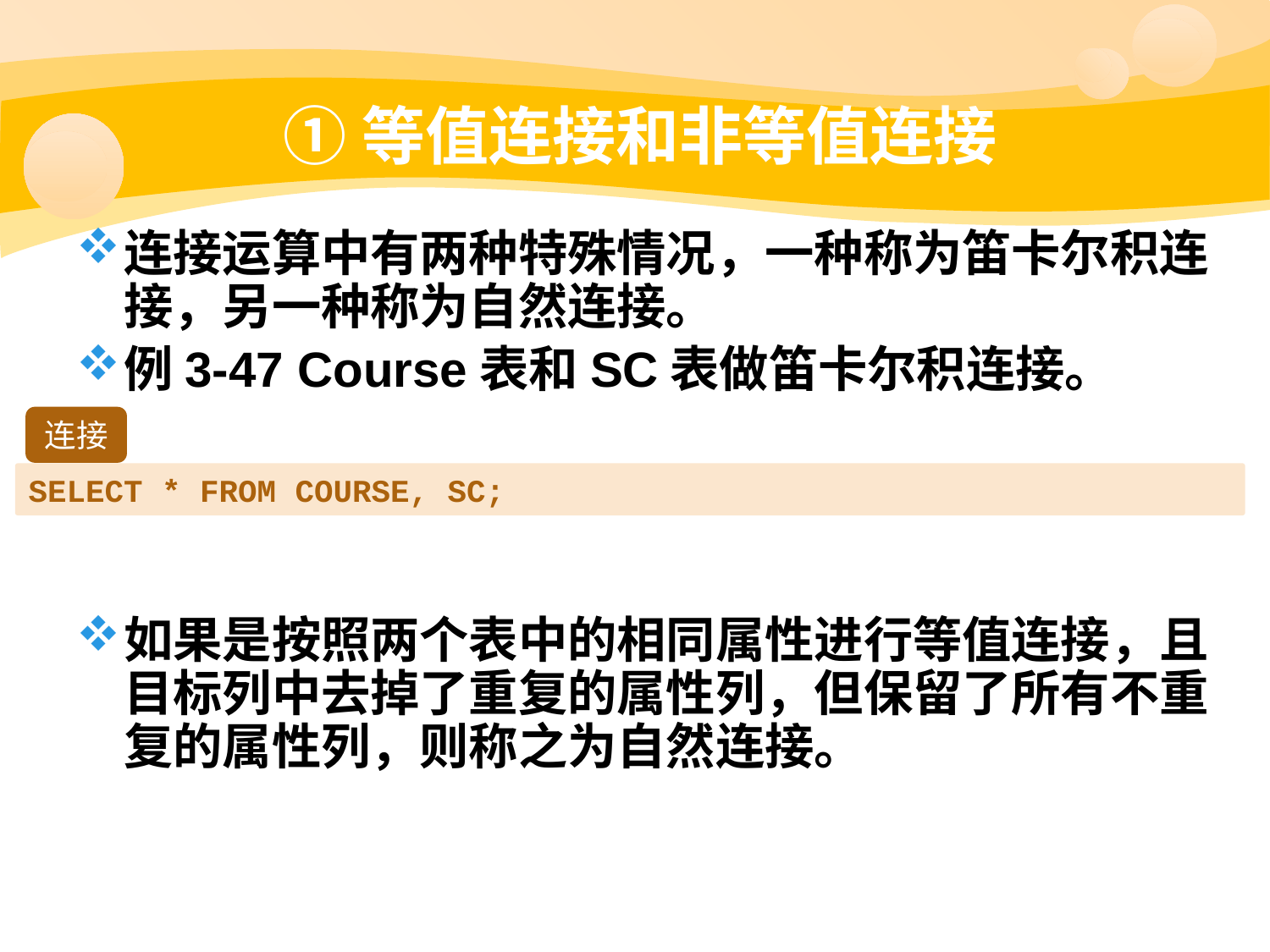

# ①等值连接和非等值连接
连接运算中有两种特殊情况，一种称为笛卡尔积连接，另一种称为自然连接。
例3-47 Course表和SC表做笛卡尔积连接。

如果是按照两个表中的相同属性进行等值连接，且目标列中去掉了重复的属性列，但保留了所有不重复的属性列，则称之为自然连接。
连接
SELECT * FROM COURSE, SC;